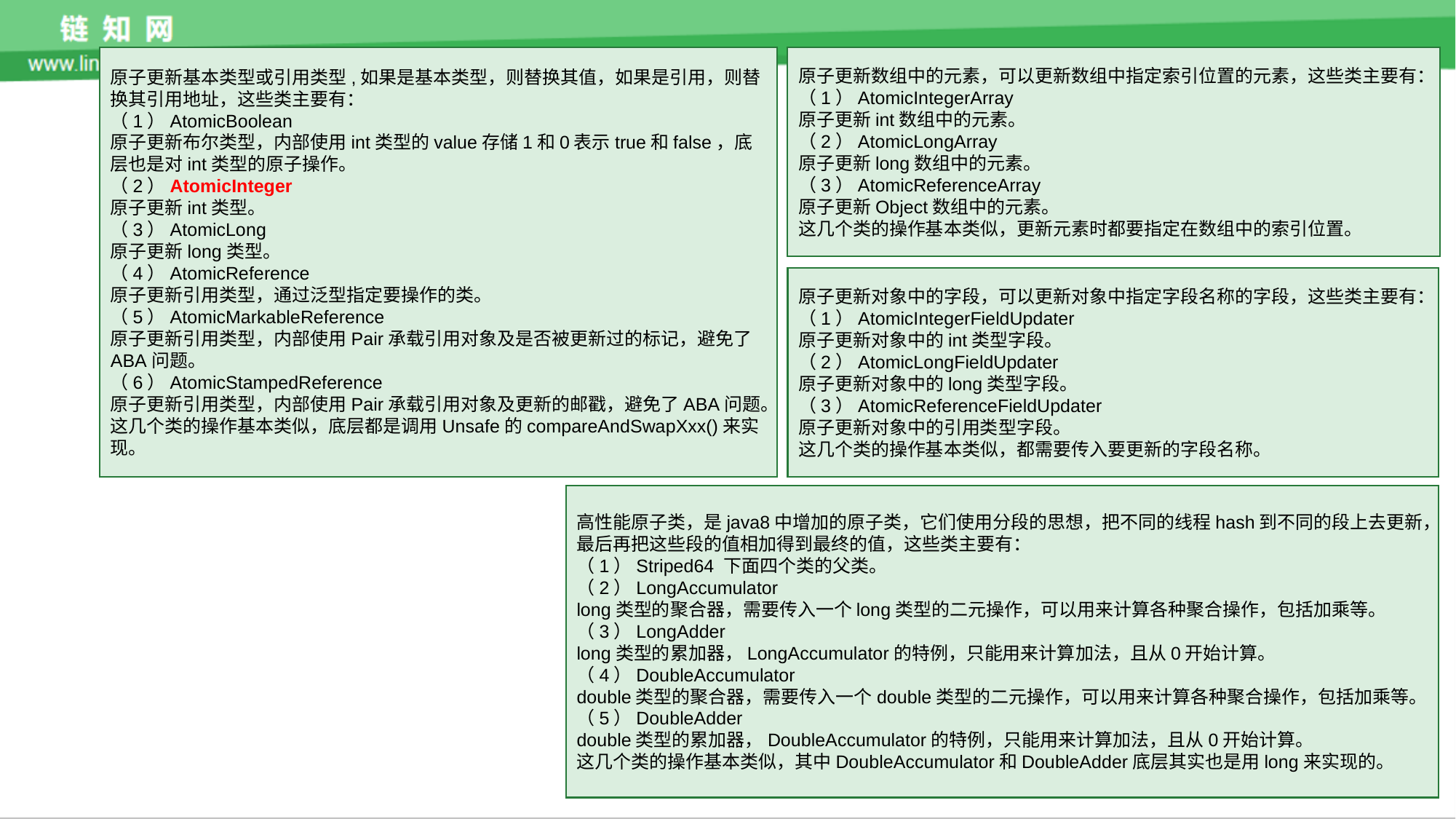

原子更新基本类型或引用类型,如果是基本类型，则替换其值，如果是引用，则替换其引用地址，这些类主要有：
（1）AtomicBoolean
原子更新布尔类型，内部使用int类型的value存储1和0表示true和false，底层也是对int类型的原子操作。
（2）AtomicInteger
原子更新int类型。
（3）AtomicLong
原子更新long类型。
（4）AtomicReference
原子更新引用类型，通过泛型指定要操作的类。
（5）AtomicMarkableReference
原子更新引用类型，内部使用Pair承载引用对象及是否被更新过的标记，避免了ABA问题。
（6）AtomicStampedReference
原子更新引用类型，内部使用Pair承载引用对象及更新的邮戳，避免了ABA问题。
这几个类的操作基本类似，底层都是调用Unsafe的compareAndSwapXxx()来实现。
原子更新数组中的元素，可以更新数组中指定索引位置的元素，这些类主要有：
（1）AtomicIntegerArray
原子更新int数组中的元素。
（2）AtomicLongArray
原子更新long数组中的元素。
（3）AtomicReferenceArray
原子更新Object数组中的元素。
这几个类的操作基本类似，更新元素时都要指定在数组中的索引位置。
原子更新对象中的字段，可以更新对象中指定字段名称的字段，这些类主要有：
（1）AtomicIntegerFieldUpdater
原子更新对象中的int类型字段。
（2）AtomicLongFieldUpdater
原子更新对象中的long类型字段。
（3）AtomicReferenceFieldUpdater
原子更新对象中的引用类型字段。
这几个类的操作基本类似，都需要传入要更新的字段名称。
高性能原子类，是java8中增加的原子类，它们使用分段的思想，把不同的线程hash到不同的段上去更新，最后再把这些段的值相加得到最终的值，这些类主要有：
（1）Striped64 下面四个类的父类。
（2）LongAccumulator
long类型的聚合器，需要传入一个long类型的二元操作，可以用来计算各种聚合操作，包括加乘等。
（3）LongAdder
long类型的累加器，LongAccumulator的特例，只能用来计算加法，且从0开始计算。
（4）DoubleAccumulator
double类型的聚合器，需要传入一个double类型的二元操作，可以用来计算各种聚合操作，包括加乘等。
（5）DoubleAdder
double类型的累加器，DoubleAccumulator的特例，只能用来计算加法，且从0开始计算。
这几个类的操作基本类似，其中DoubleAccumulator和DoubleAdder底层其实也是用long来实现的。